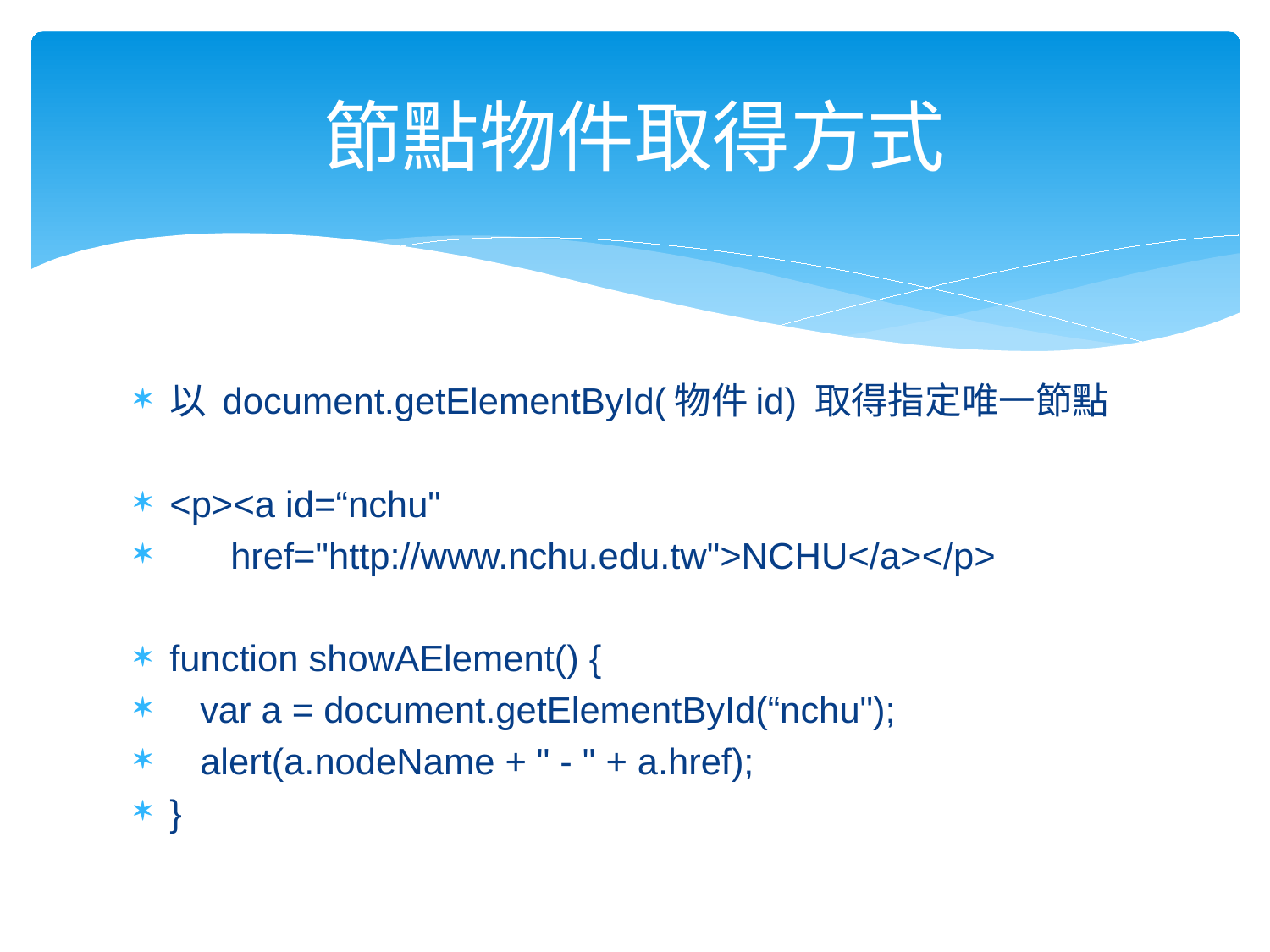

# 節點物件取得方式
以 document.getElementById(物件id) 取得指定唯一節點

<p><a id=“nchu"
      href="http://www.nchu.edu.tw">NCHU</a></p>

function showAElement() {
   var a = document.getElementById(“nchu");
   alert(a.nodeName + " - " + a.href);
}

21